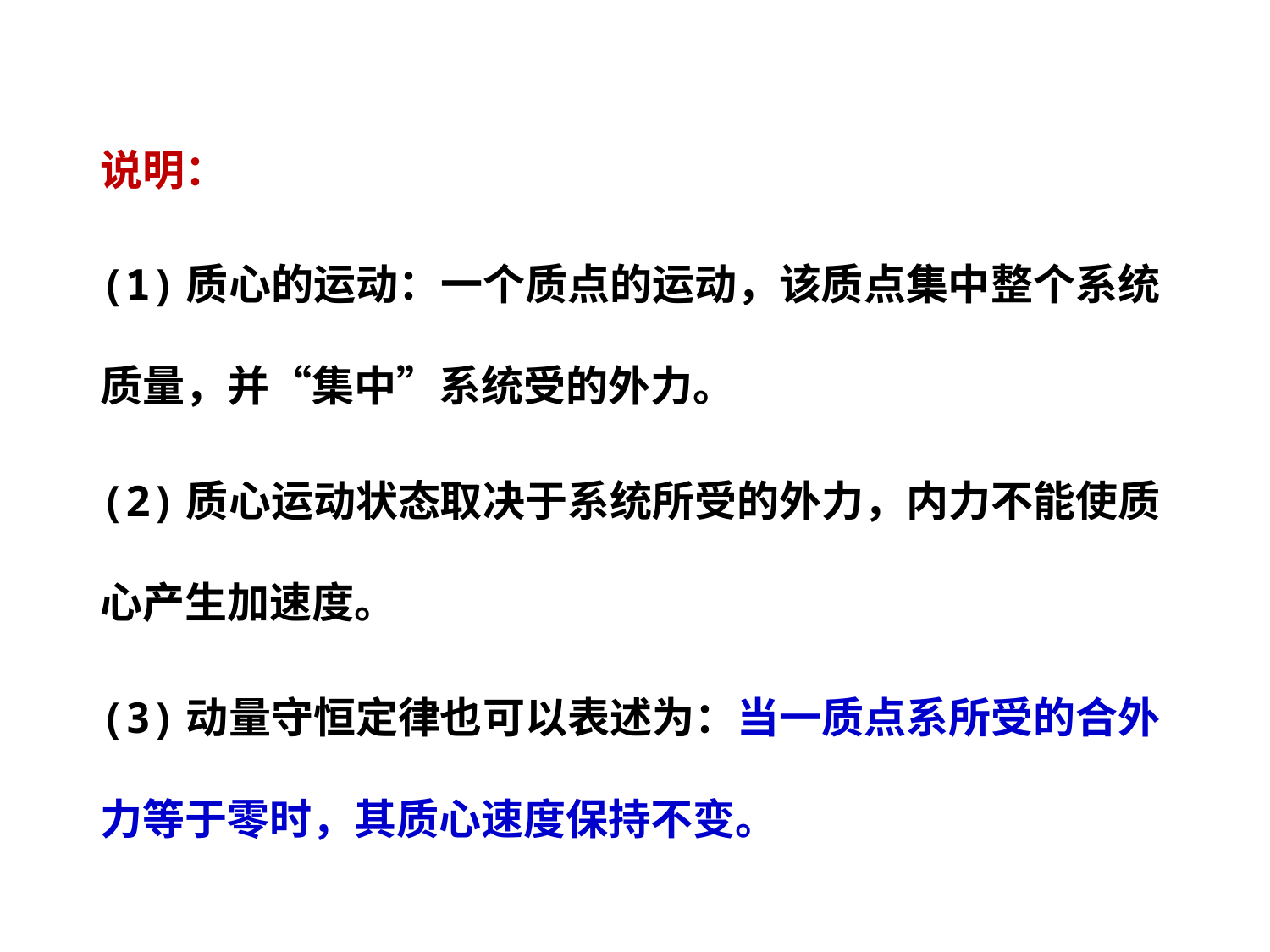

说明：
(1)质心的运动：一个质点的运动，该质点集中整个系统质量，并“集中”系统受的外力。
(2)质心运动状态取决于系统所受的外力，内力不能使质心产生加速度。
(3)动量守恒定律也可以表述为：当一质点系所受的合外力等于零时，其质心速度保持不变。
37